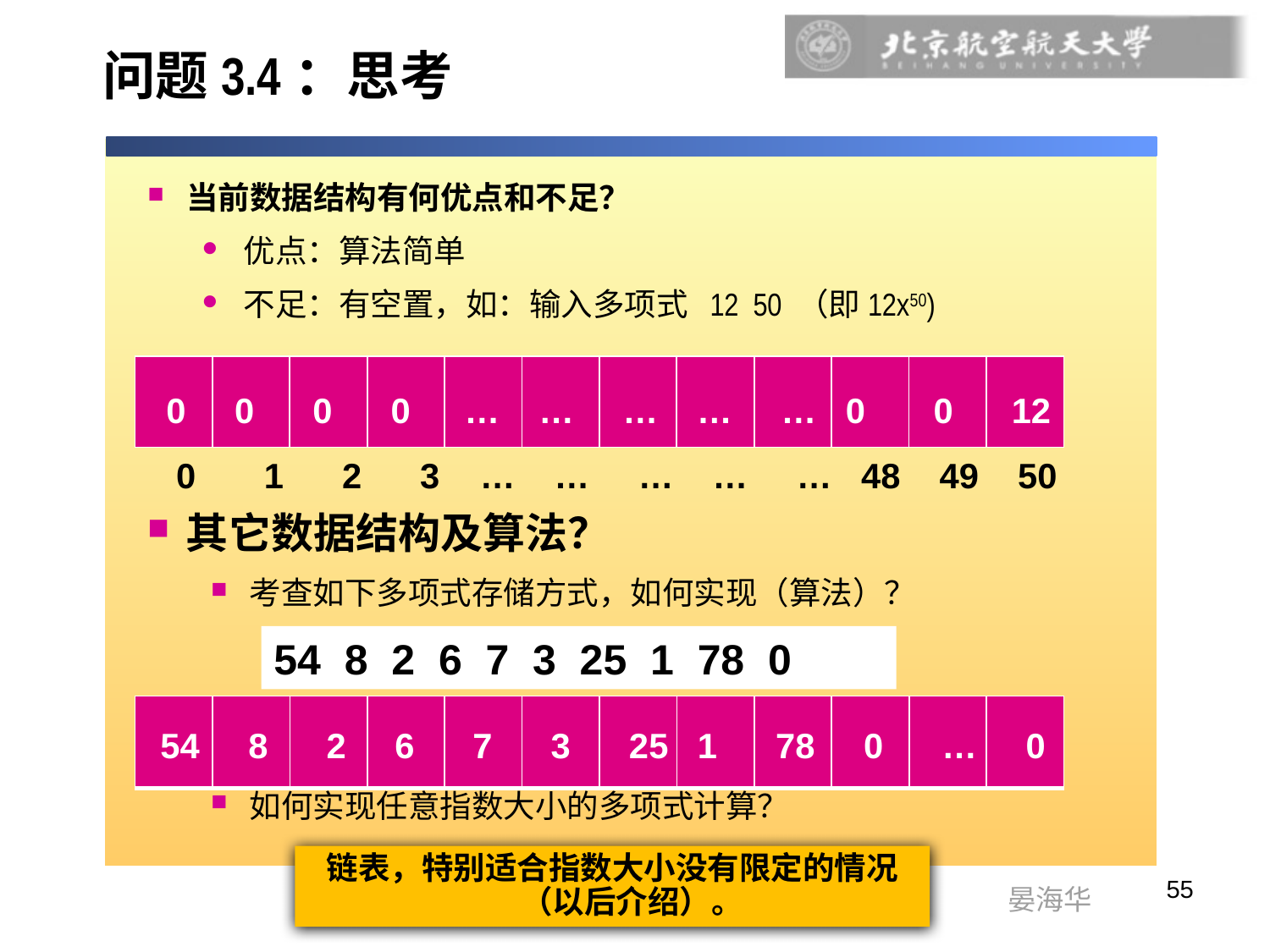

# 问题3.4：思考
当前数据结构有何优点和不足？
优点：算法简单
不足：有空置，如：输入多项式  12  50 （即12x50)
|  |  |  |  |  |  |  |  |  |  |  |  |
| --- | --- | --- | --- | --- | --- | --- | --- | --- | --- | --- | --- |
0     0      0      0        …    …     …    …     …   0       0      12
0       1      2      3       …    …     …    …     …   48    49    50
其它数据结构及算法？
考查如下多项式存储方式，如何实现（算法）？

如何实现任意指数大小的多项式计算？
54  8  2  6  7  3  25  1  78  0
|  |  |  |  |  |  |  |  |  |  |  |  |
| --- | --- | --- | --- | --- | --- | --- | --- | --- | --- | --- | --- |
54     8      2     6      7      3      25   1      78     0      …     0
链表，特别适合指数大小没有限定的情况（以后介绍）。
第三讲：程序设计方法-问题分析
55